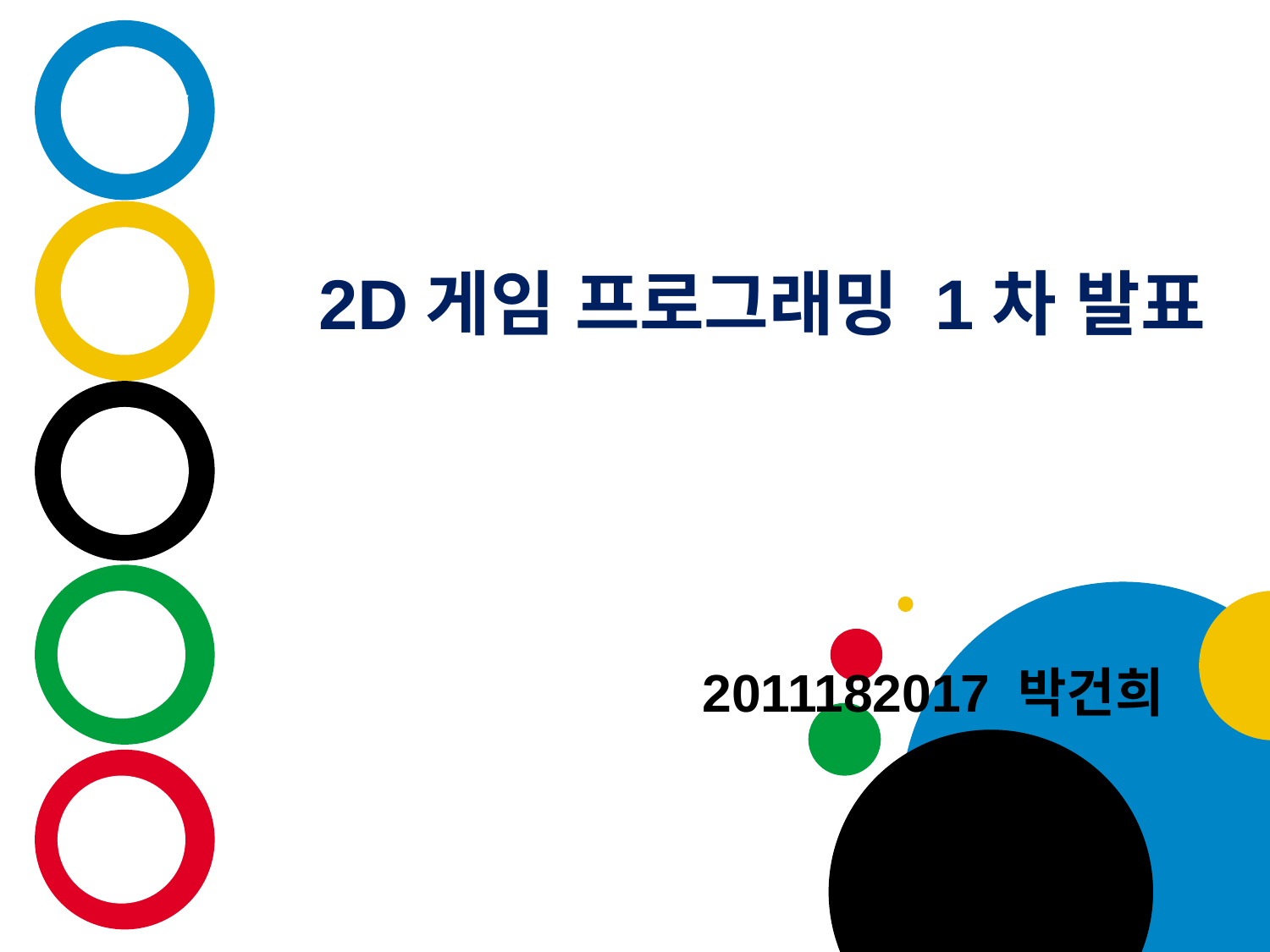

Company LOGO
# 2D게임 프로그래밍 1차 발표
2011182017 박건희